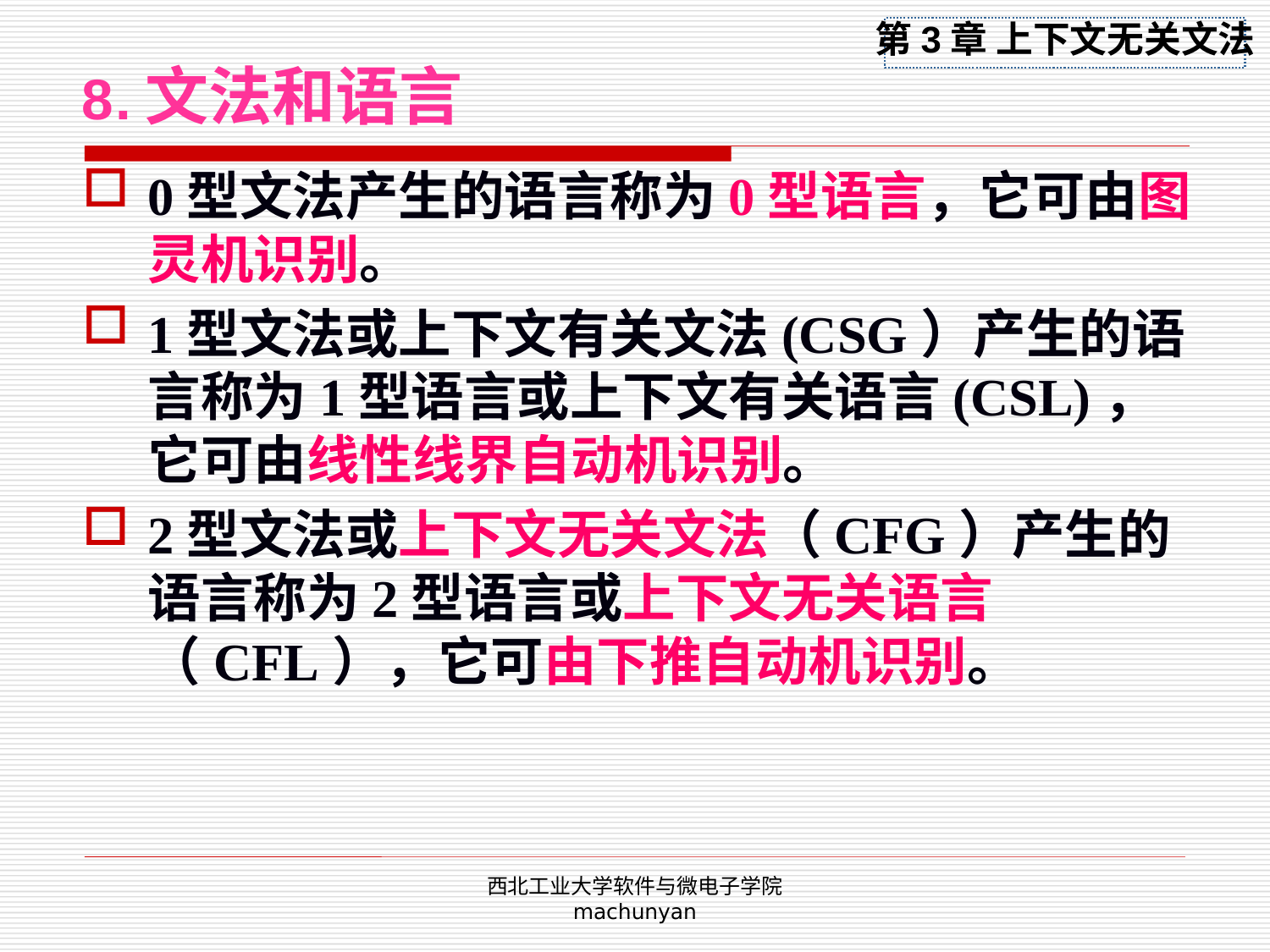

文法和语言
0型文法产生的语言称为0型语言，它可由图灵机识别。
1型文法或上下文有关文法(CSG）产生的语言称为1型语言或上下文有关语言(CSL)，它可由线性线界自动机识别。
2型文法或上下文无关文法（CFG）产生的语言称为2型语言或上下文无关语言（CFL），它可由下推自动机识别。

西北工业大学软件与微电子学院 machunyan
49